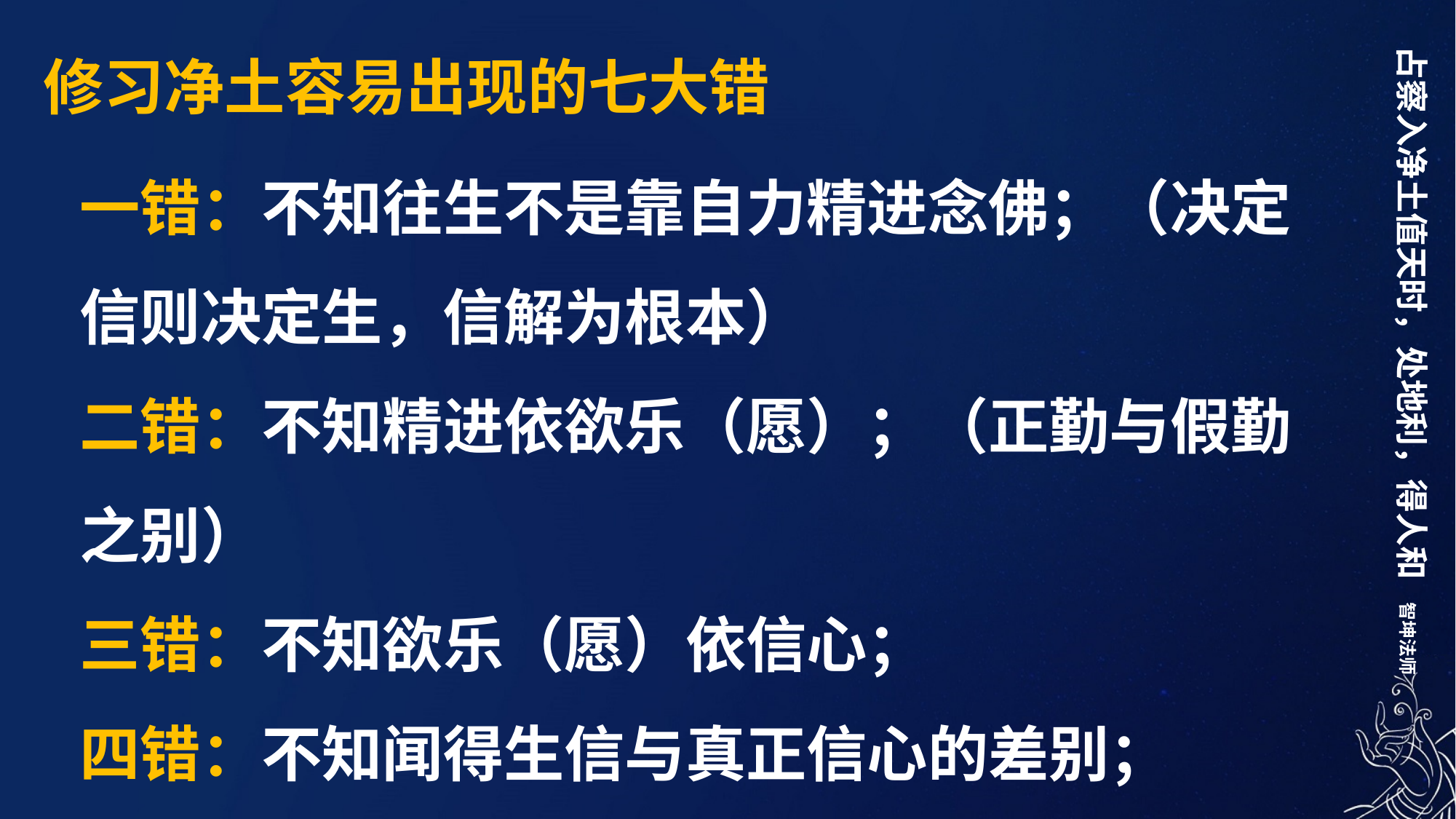

修习净土容易出现的七大错
一错：不知往生不是靠自力精进念佛；（决定信则决定生，信解为根本）
二错：不知精进依欲乐（愿）；（正勤与假勤之别）
三错：不知欲乐（愿）依信心；
四错：不知闻得生信与真正信心的差别；